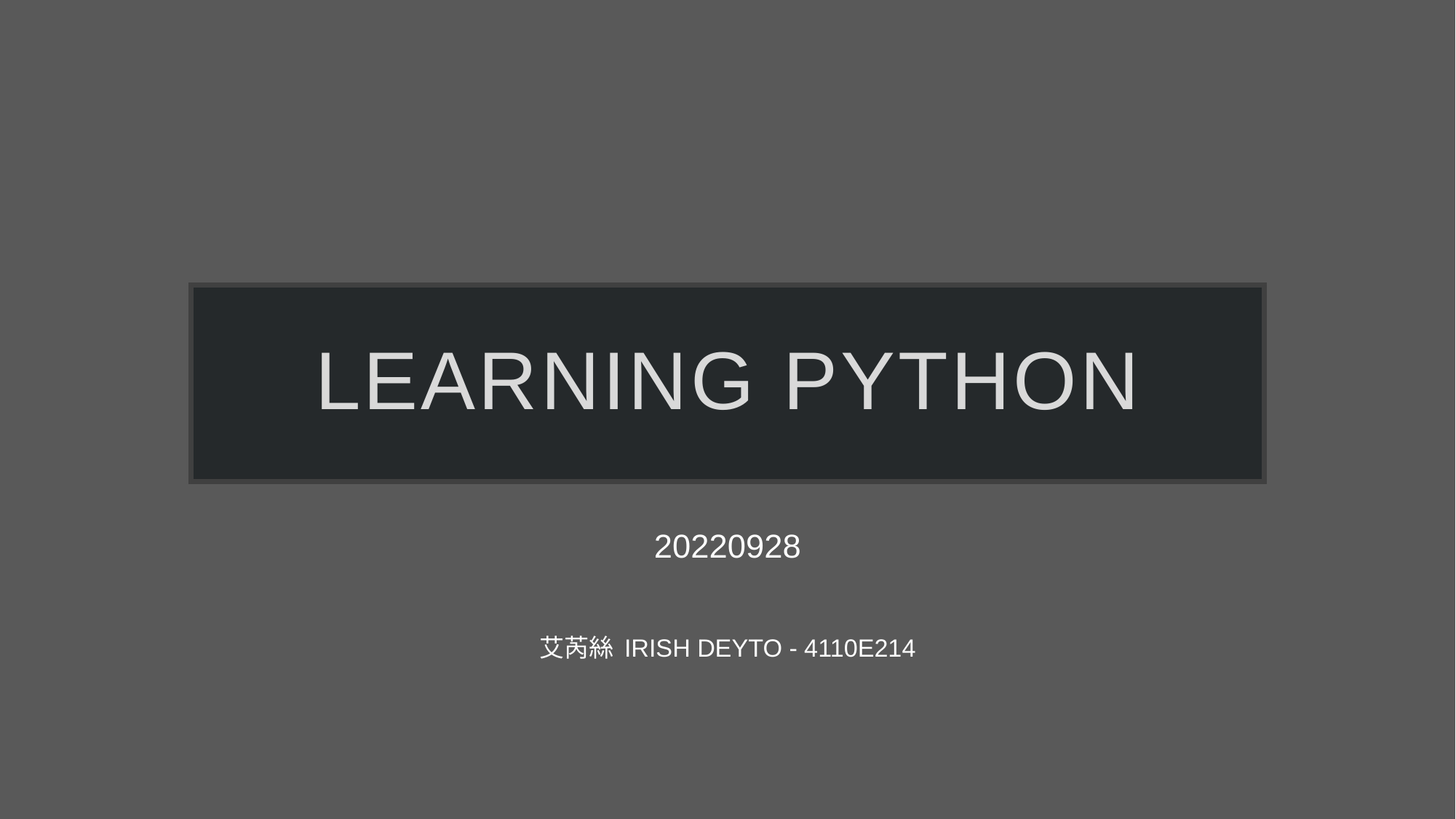

# Learning python
20220928

艾芮絲 IRISH DEYTO - 4110E214